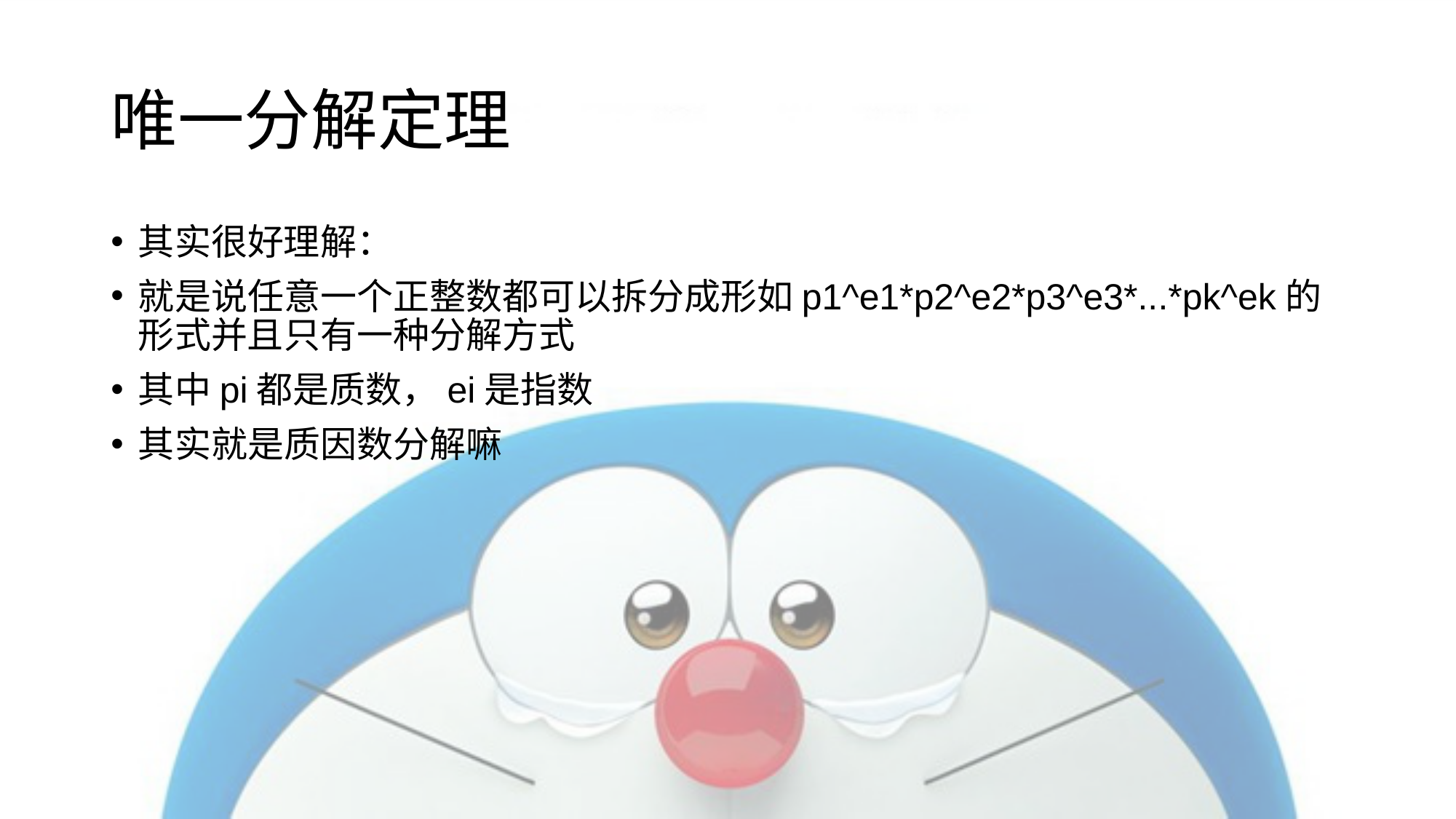

# 唯一分解定理
其实很好理解：
就是说任意一个正整数都可以拆分成形如p1^e1*p2^e2*p3^e3*...*pk^ek的形式并且只有一种分解方式
其中pi都是质数，ei是指数
其实就是质因数分解嘛